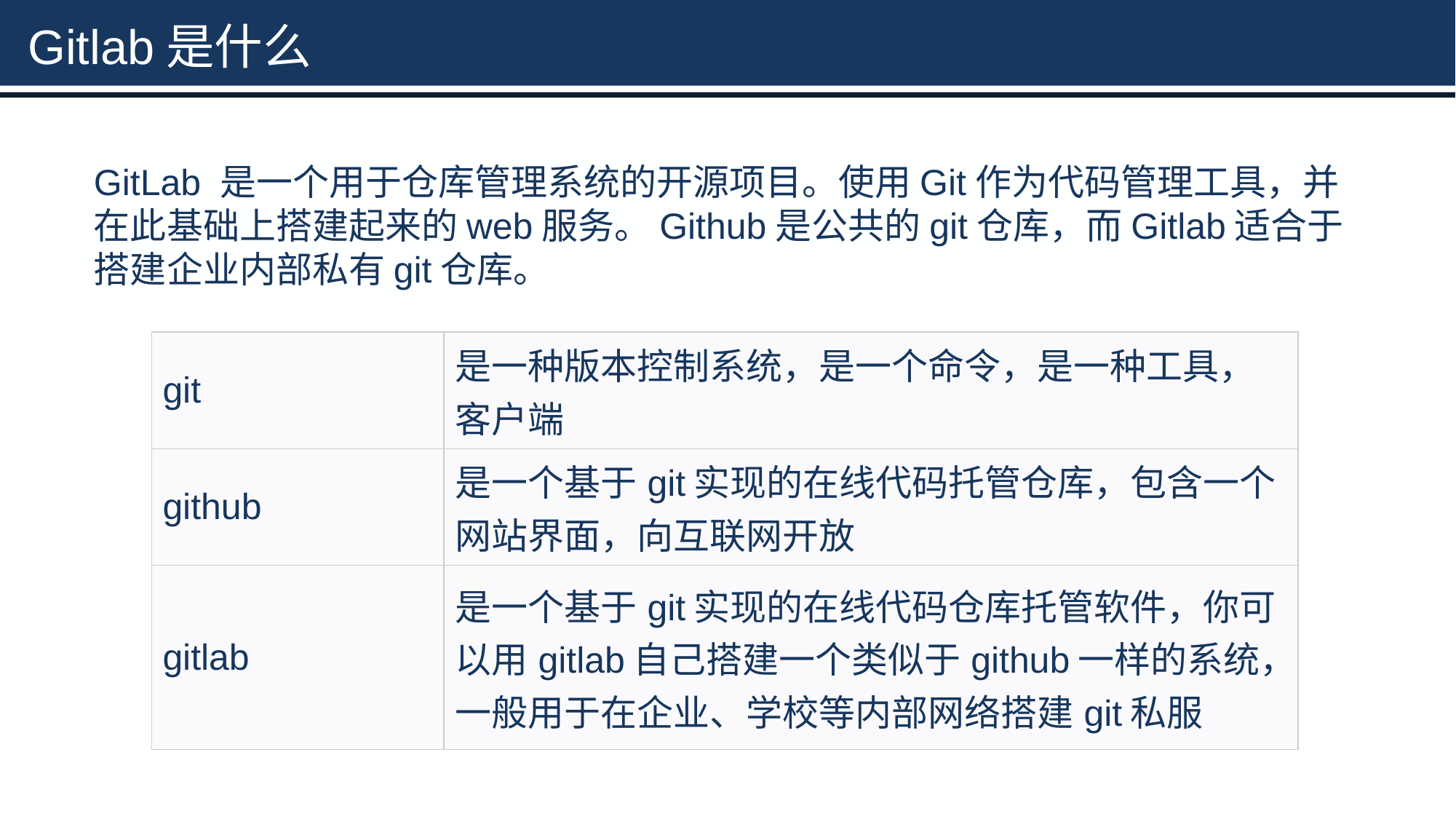

# Gitlab是什么
GitLab 是一个用于仓库管理系统的开源项目。使用Git作为代码管理工具，并在此基础上搭建起来的web服务。Github是公共的git仓库，而Gitlab适合于搭建企业内部私有git仓库。
| git | 是一种版本控制系统，是一个命令，是一种工具，客户端 |
| --- | --- |
| github | 是一个基于git实现的在线代码托管仓库，包含一个网站界面，向互联网开放 |
| gitlab | 是一个基于git实现的在线代码仓库托管软件，你可以用gitlab自己搭建一个类似于github一样的系统，一般用于在企业、学校等内部网络搭建git私服 |